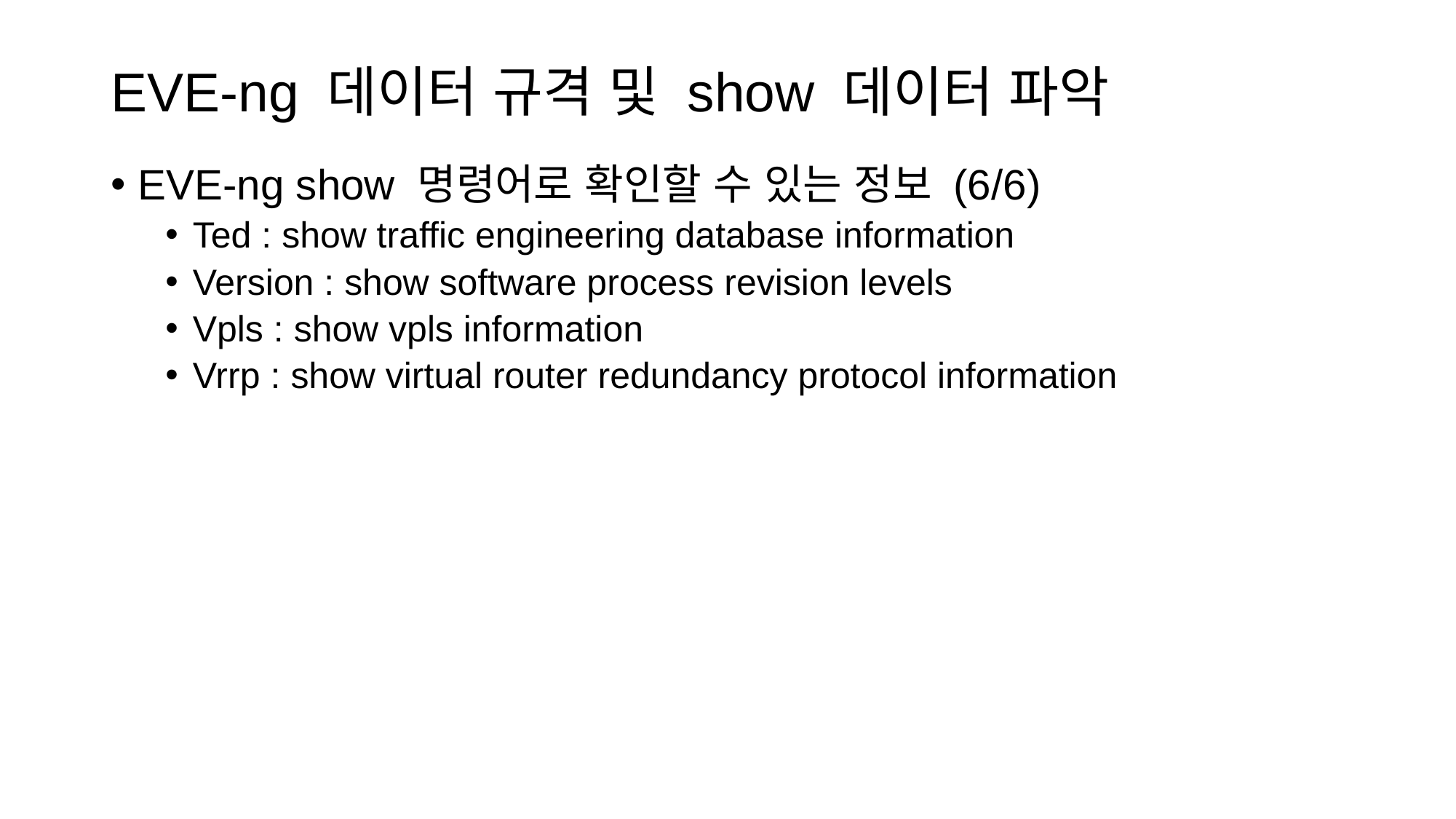

# EVE-ng 데이터 규격 및 show 데이터 파악
EVE-ng show 명령어로 확인할 수 있는 정보 (6/6)
Ted : show traffic engineering database information
Version : show software process revision levels
Vpls : show vpls information
Vrrp : show virtual router redundancy protocol information